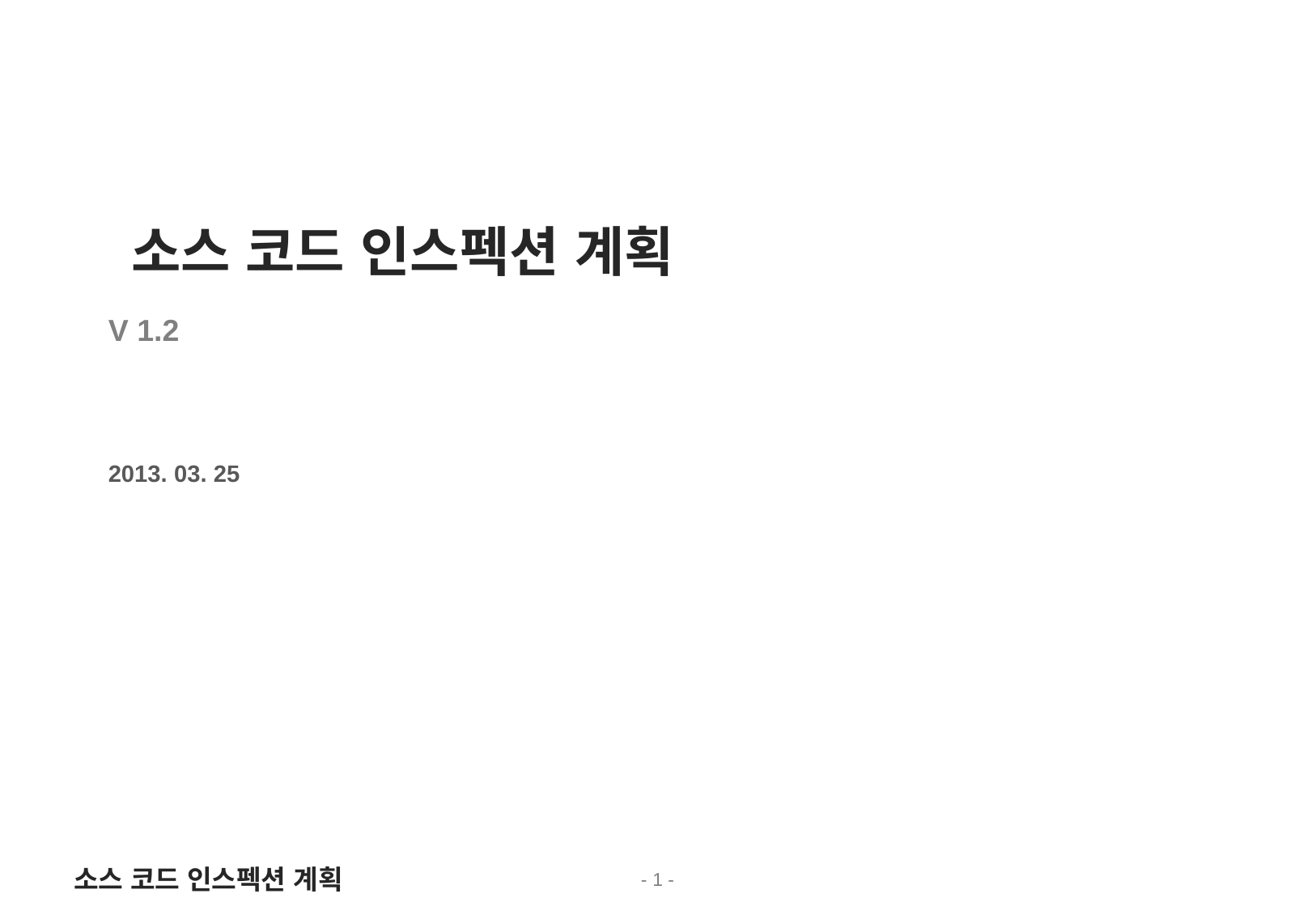

소스 코드 인스펙션 계획
V 1.2
2013. 03. 25